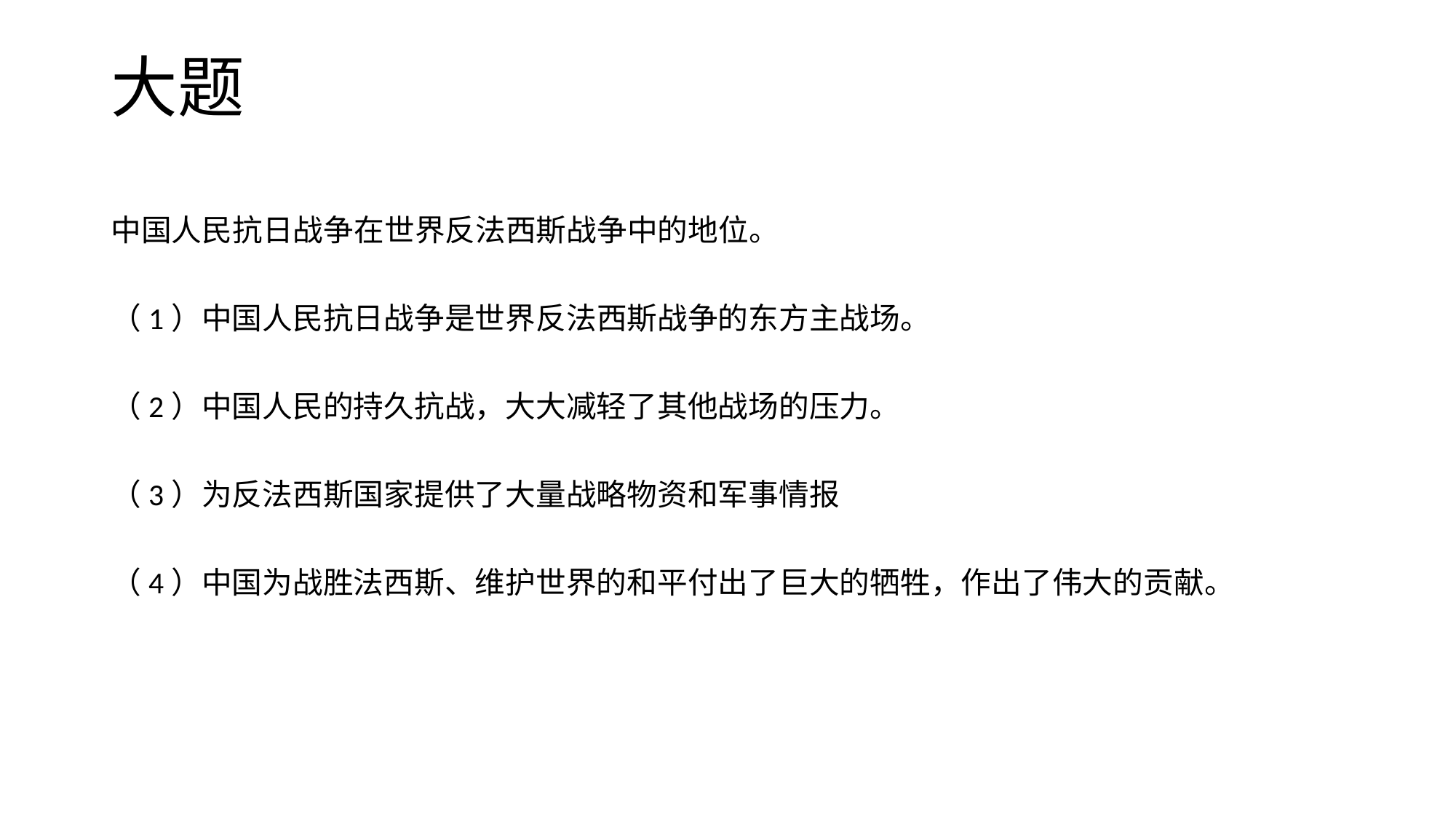

# 大题
中国人民抗日战争在世界反法西斯战争中的地位。
（1）中国人民抗日战争是世界反法西斯战争的东方主战场。
（2）中国人民的持久抗战，大大减轻了其他战场的压力。
（3）为反法西斯国家提供了大量战略物资和军事情报
（4）中国为战胜法西斯、维护世界的和平付出了巨大的牺牲，作出了伟大的贡献。